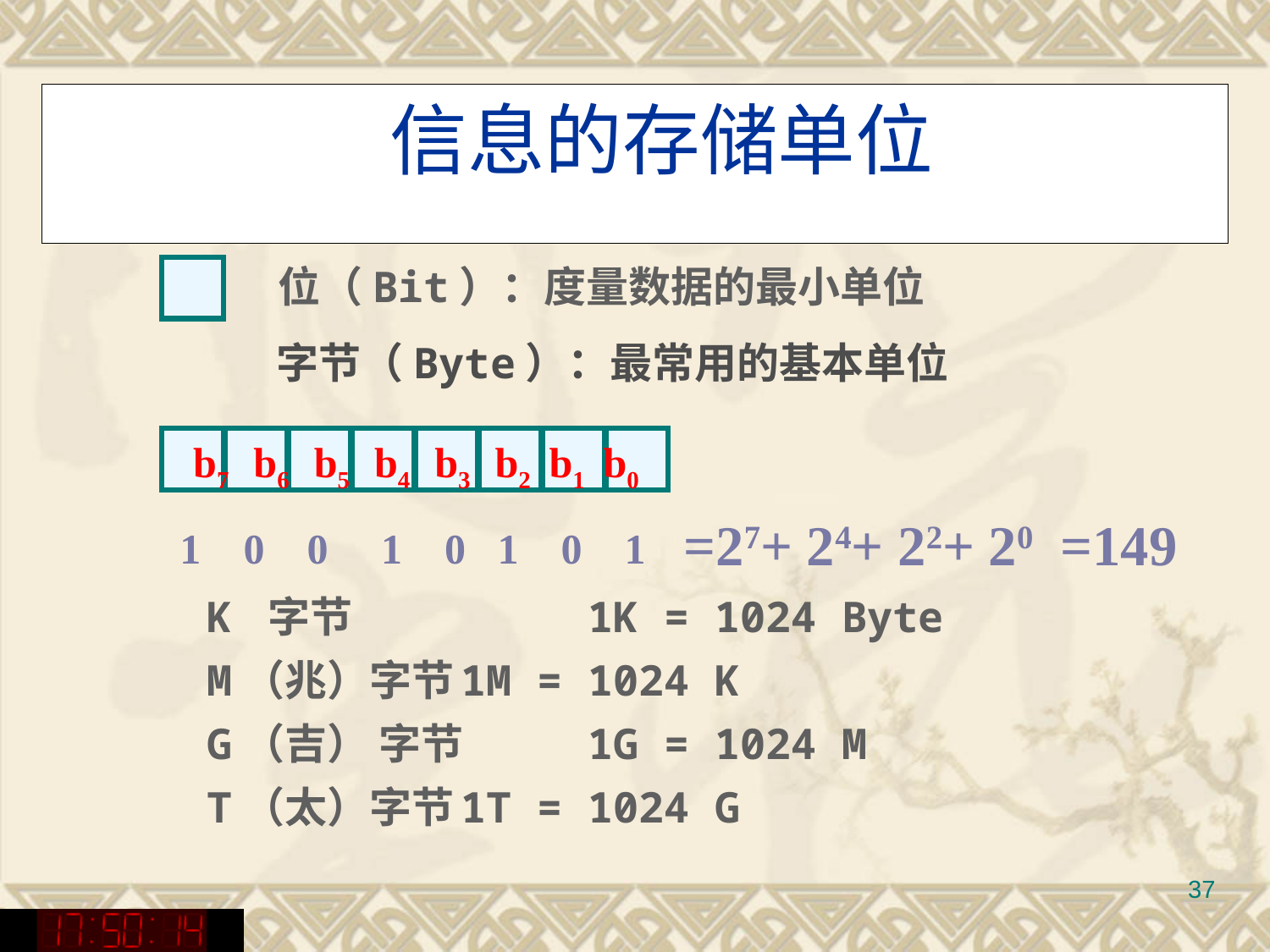

# 信息的存储单位
位（Bit）：度量数据的最小单位

字节（Byte）：最常用的基本单位

b7    b6    b5    b4    b3    b2   b1   b0
=27+ 24+ 22+ 20
=149
1    0    0     1    0   1    0    1
K 字节		1K = 1024 Byte
M（兆）字节	1M = 1024 K
G（吉） 字节	1G = 1024 M
T（太）字节	1T = 1024 G
37